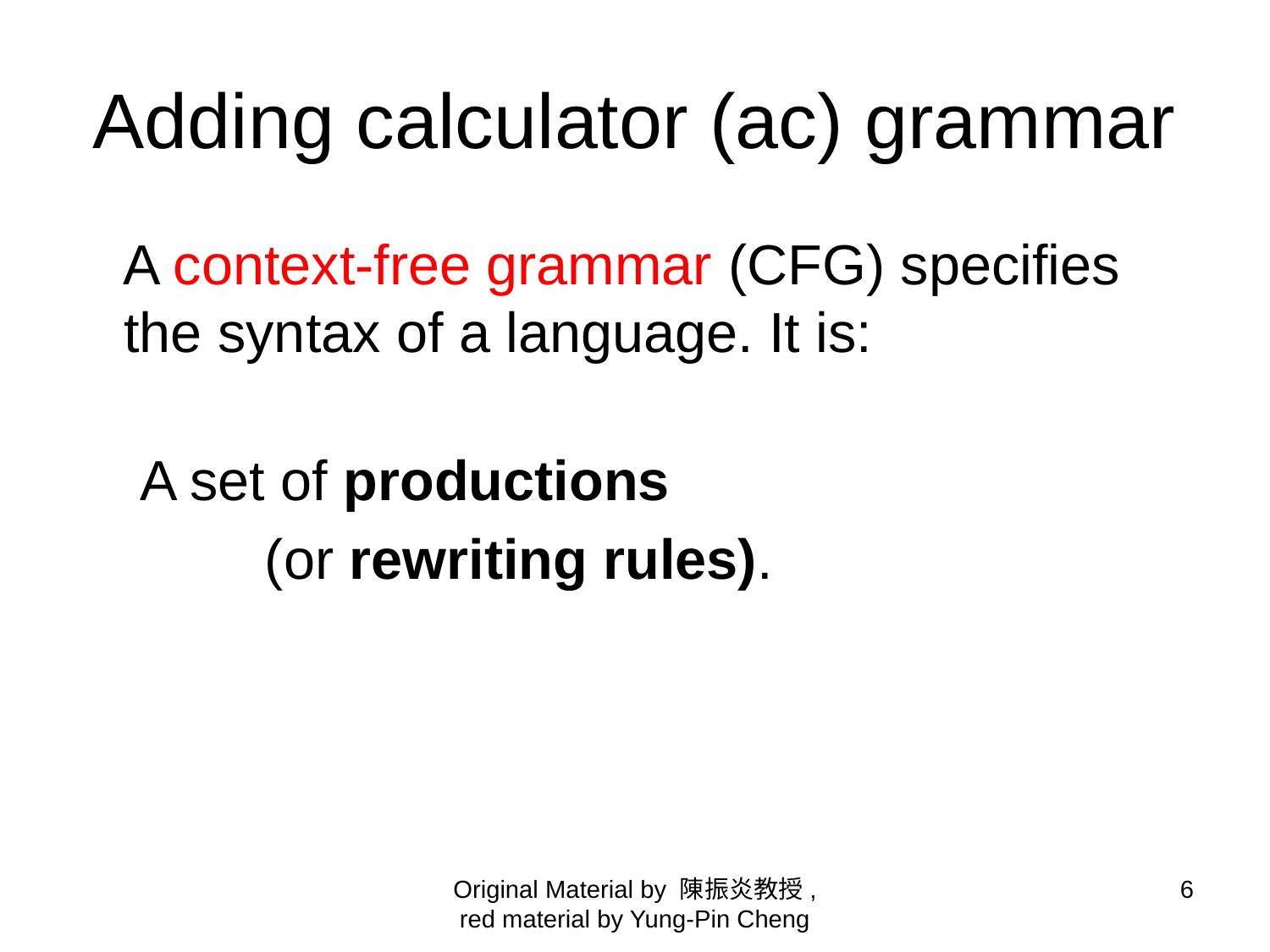

# Adding calculator (ac) grammar
   A context-free grammar (CFG) specifies the syntax of a language. It is:

A set of productions
        (or rewriting rules).

Original Material by 陳振炎教授, red material by Yung-Pin Cheng
6